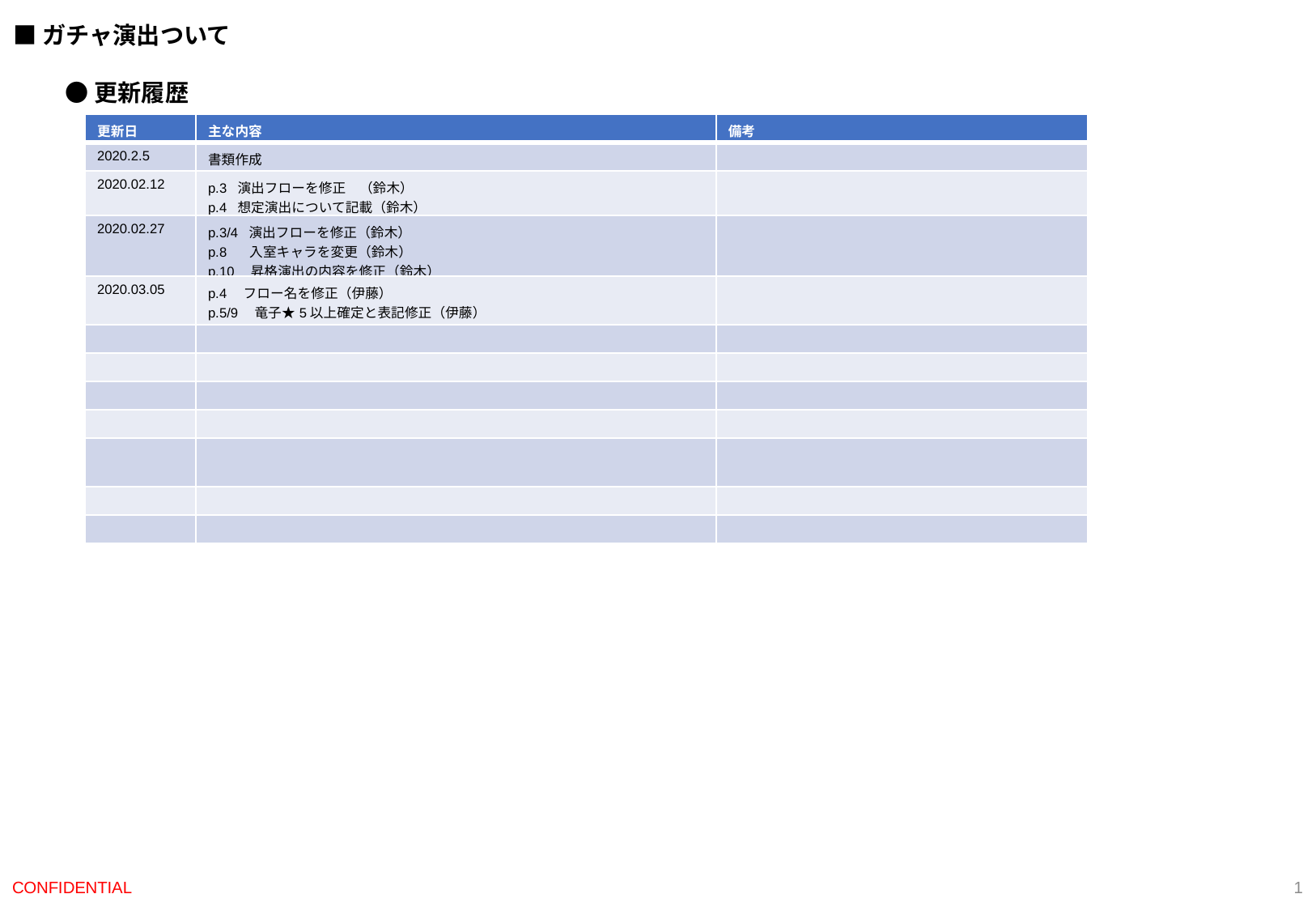

■ガチャ演出ついて
●更新履歴
| 更新日 | 主な内容 | 備考 |
| --- | --- | --- |
| 2020.2.5 | 書類作成 |  |
| 2020.02.12 | p.3 演出フローを修正　（鈴木） p.4 想定演出について記載（鈴木） |  |
| 2020.02.27 | p.3/4  演出フローを修正（鈴木） p.8　  入室キャラを変更（鈴木） p.10　昇格演出の内容を修正（鈴木） |  |
| 2020.03.05 | p.4　フロー名を修正（伊藤） p.5/9　竜子★5以上確定と表記修正（伊藤） |  |
|  |  |  |
|  |  |  |
|  |  |  |
|  |  |  |
|  |  |  |
|  |  |  |
|  |  |  |
1
CONFIDENTIAL